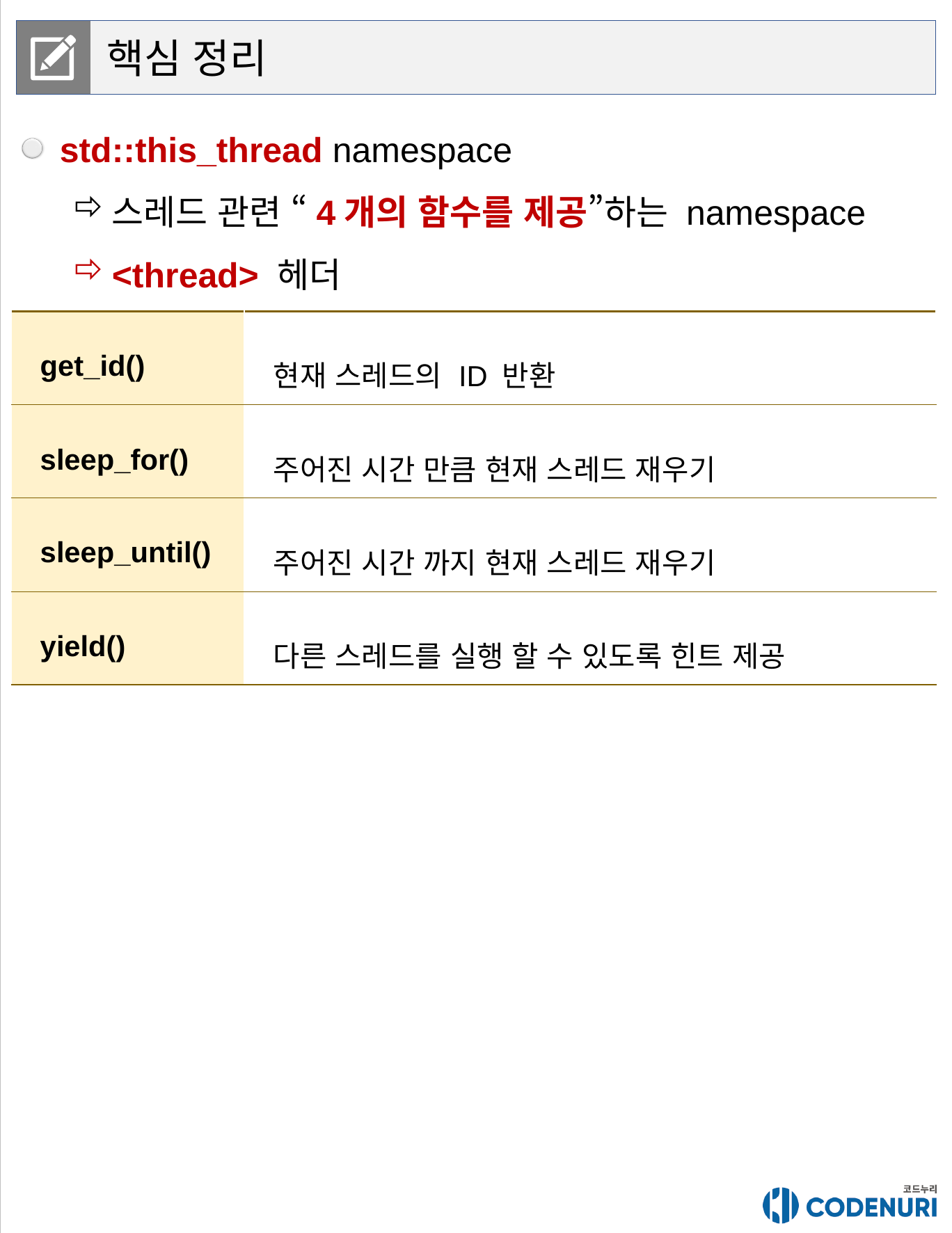

핵심 정리

std::this_thread namespace
스레드 관련 “4개의 함수를 제공”하는 namespace
<thread> 헤더
| get\_id() | 현재 스레드의 ID 반환 |
| --- | --- |
| sleep\_for() | 주어진 시간 만큼 현재 스레드 재우기 |
| sleep\_until() | 주어진 시간 까지 현재 스레드 재우기 |
| yield() | 다른 스레드를 실행 할 수 있도록 힌트 제공 |